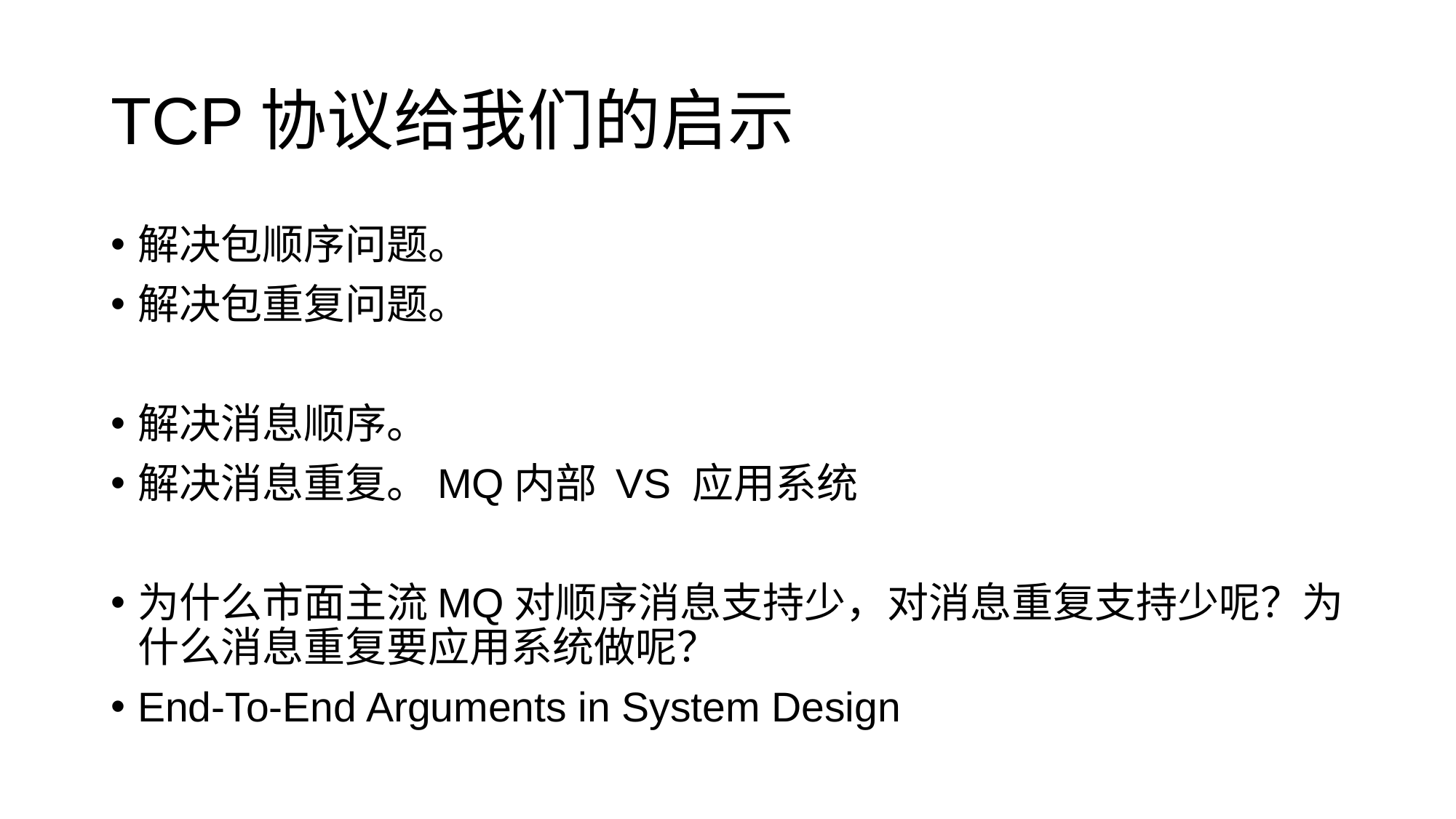

# TCP协议给我们的启示
解决包顺序问题。
解决包重复问题。

解决消息顺序。
解决消息重复。MQ内部 VS 应用系统

为什么市面主流MQ对顺序消息支持少，对消息重复支持少呢？为什么消息重复要应用系统做呢？
End-To-End Arguments in System Design